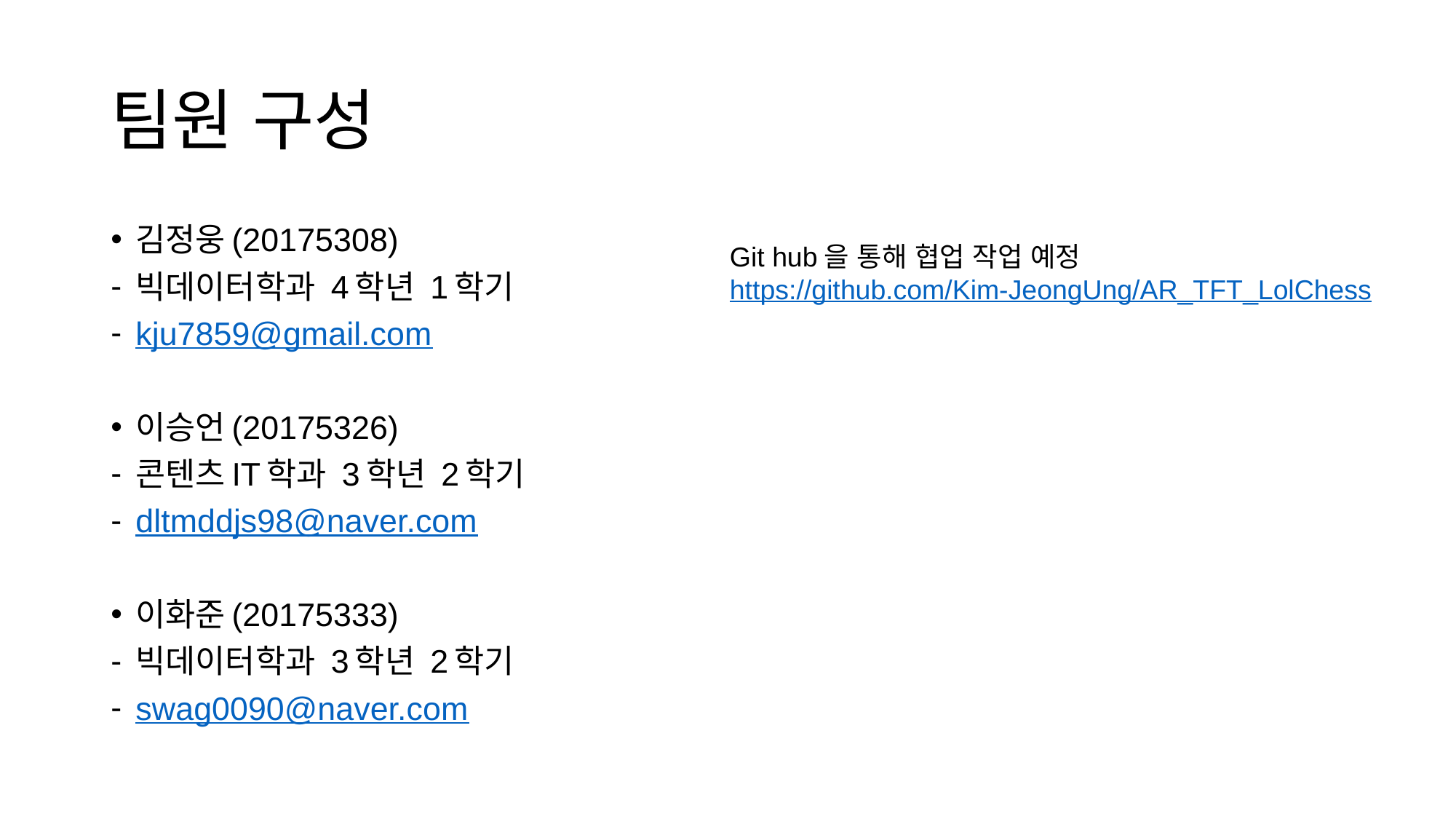

# 팀원 구성
김정웅(20175308)
빅데이터학과 4학년 1학기
kju7859@gmail.com

이승언(20175326)
콘텐츠IT학과 3학년 2학기
dltmddjs98@naver.com

이화준(20175333)
빅데이터학과 3학년 2학기
swag0090@naver.com

Git hub을 통해 협업 작업 예정
https://github.com/Kim-JeongUng/AR_TFT_LolChess